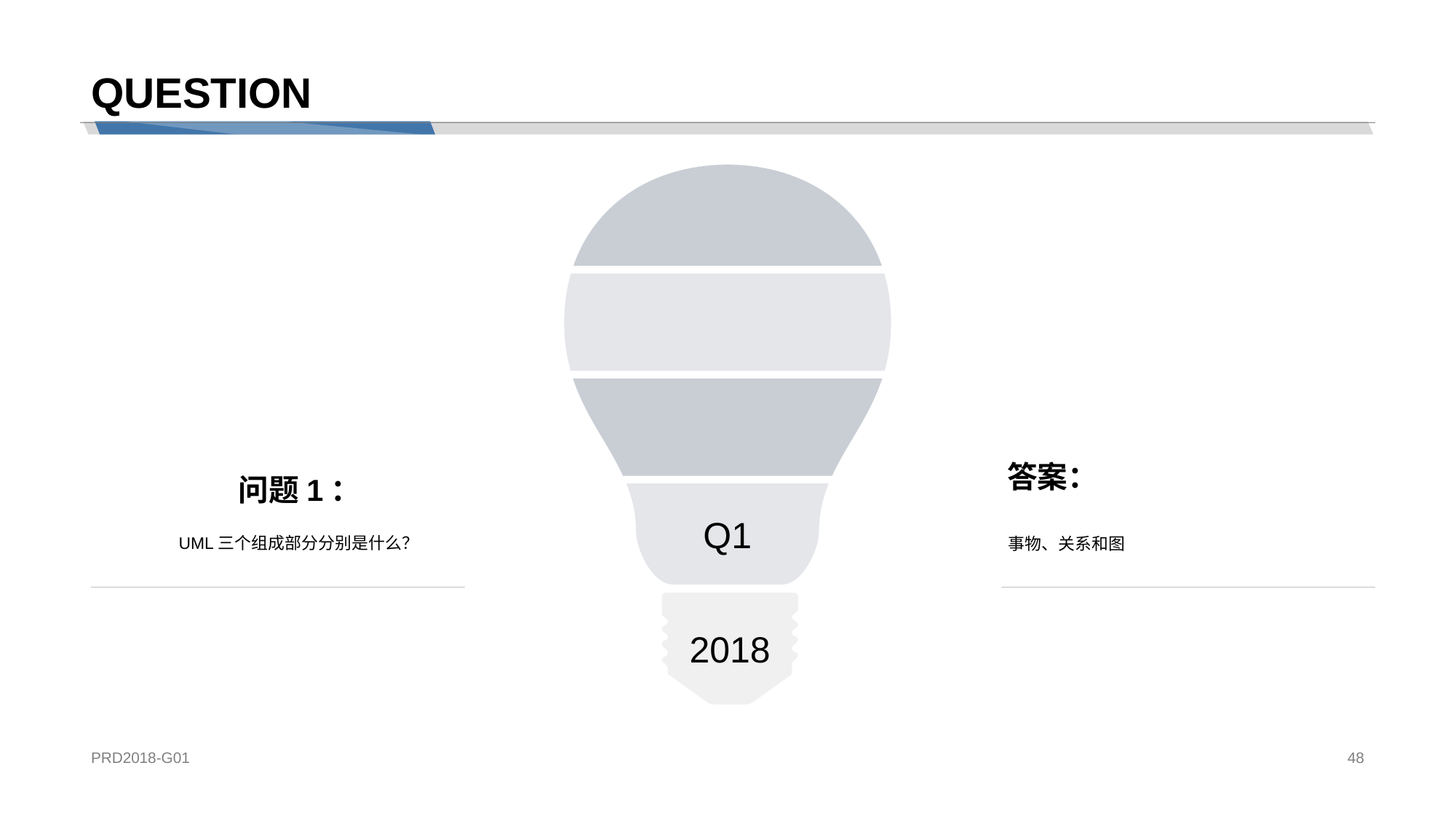

# QUESTION

答案：
事物、关系和图
问题1：
UML三个组成部分分别是什么？
Q1
2018
PRD2018-G01
48